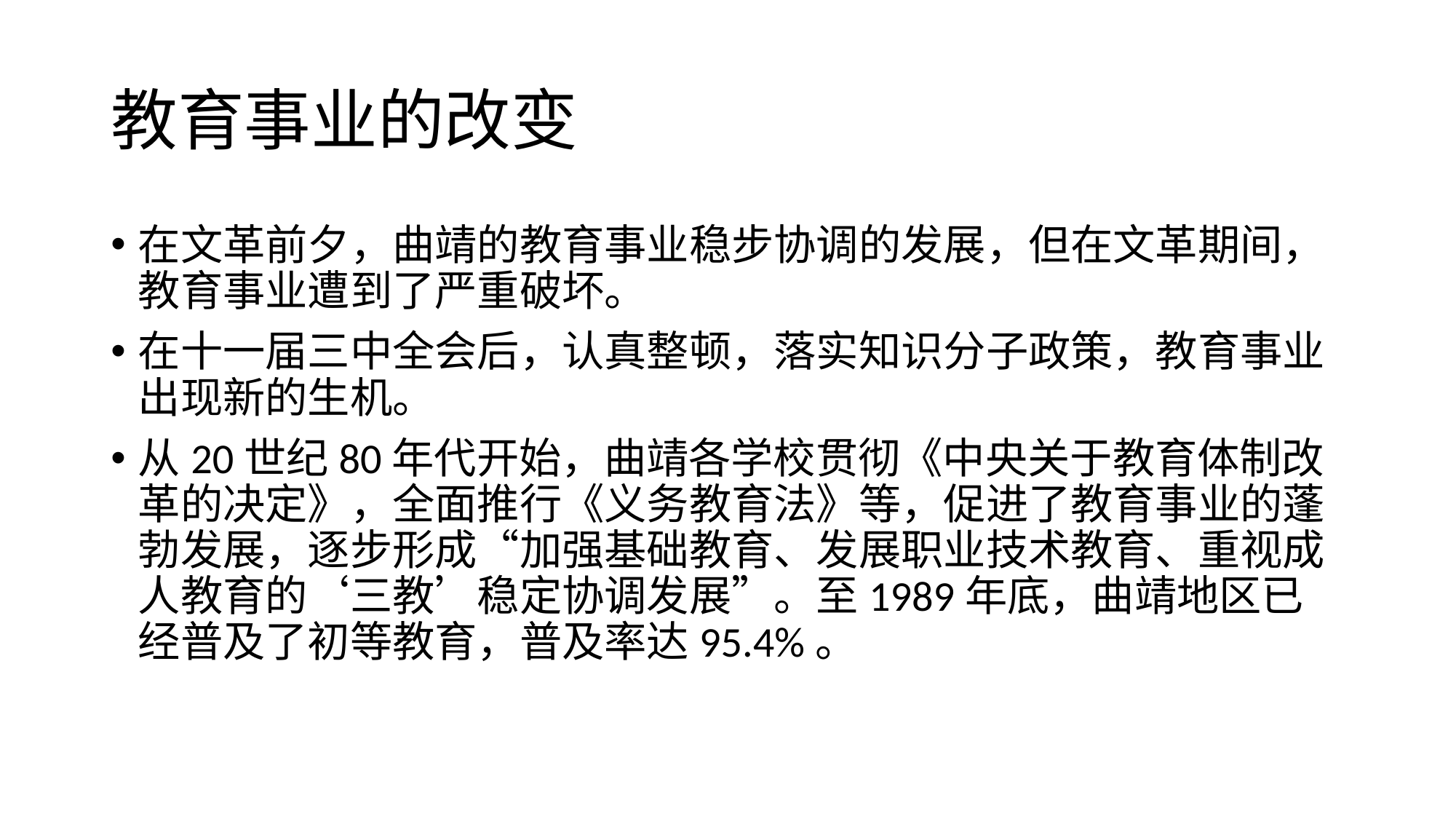

# 教育事业的改变
在文革前夕，曲靖的教育事业稳步协调的发展，但在文革期间，教育事业遭到了严重破坏。
在十一届三中全会后，认真整顿，落实知识分子政策，教育事业出现新的生机。
从20世纪80年代开始，曲靖各学校贯彻《中央关于教育体制改革的决定》，全面推行《义务教育法》等，促进了教育事业的蓬勃发展，逐步形成“加强基础教育、发展职业技术教育、重视成人教育的‘三教’稳定协调发展”。至1989年底，曲靖地区已经普及了初等教育，普及率达95.4%。